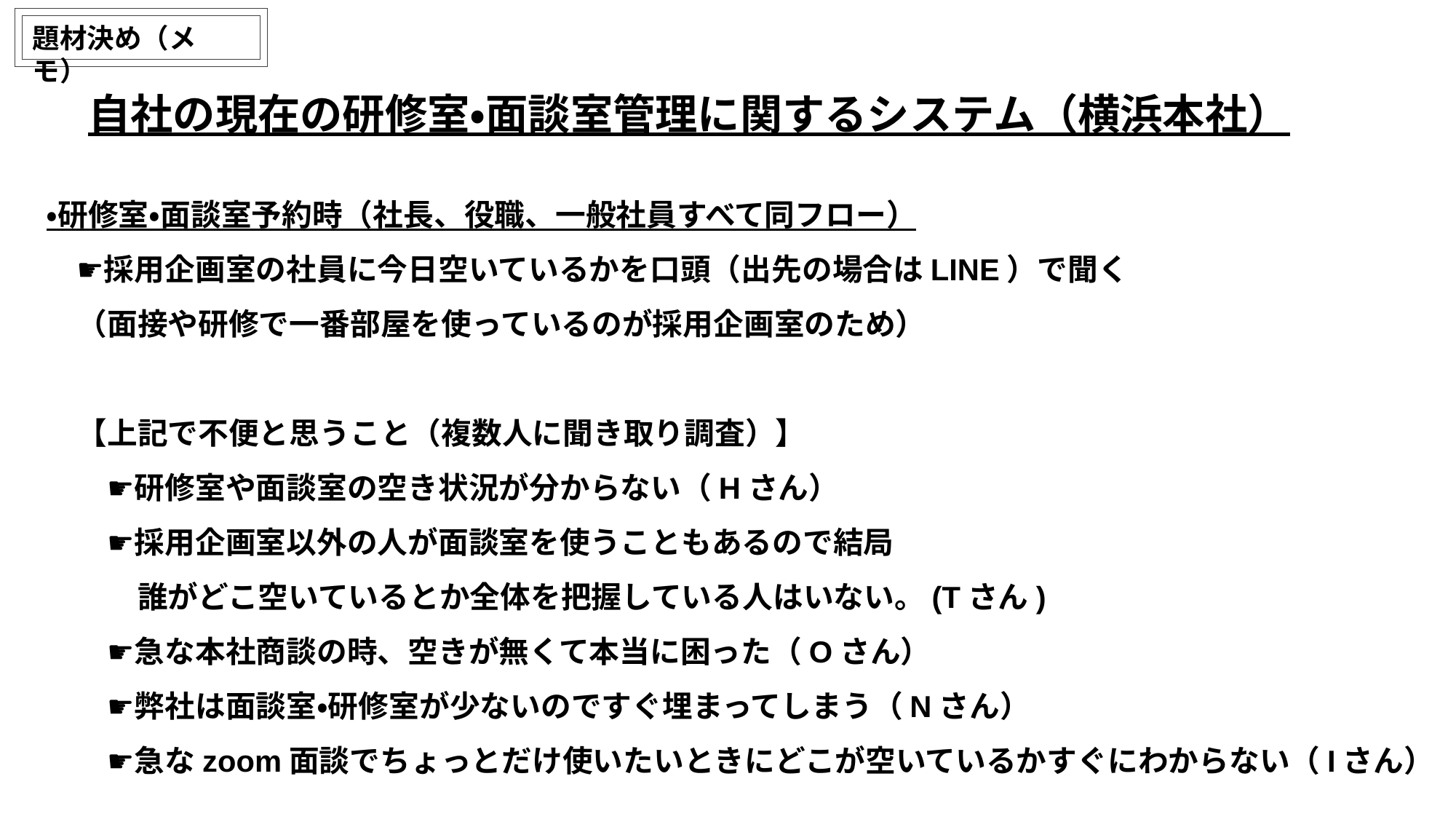

題材決め（メモ）
自社の現在の研修室・面談室管理に関するシステム（横浜本社）
・研修室・面談室予約時（社長、役職、一般社員すべて同フロー）
　☛採用企画室の社員に今日空いているかを口頭（出先の場合はLINE）で聞く
　（面接や研修で一番部屋を使っているのが採用企画室のため）

　【上記で不便と思うこと（複数人に聞き取り調査）】
　　☛研修室や面談室の空き状況が分からない（Hさん）
　　☛採用企画室以外の人が面談室を使うこともあるので結局
　　　誰がどこ空いているとか全体を把握している人はいない。(Tさん)
　　☛急な本社商談の時、空きが無くて本当に困った（Oさん）
　　☛弊社は面談室・研修室が少ないのですぐ埋まってしまう（Nさん）
　　☛急なzoom面談でちょっとだけ使いたいときにどこが空いているかすぐにわからない（Iさん）